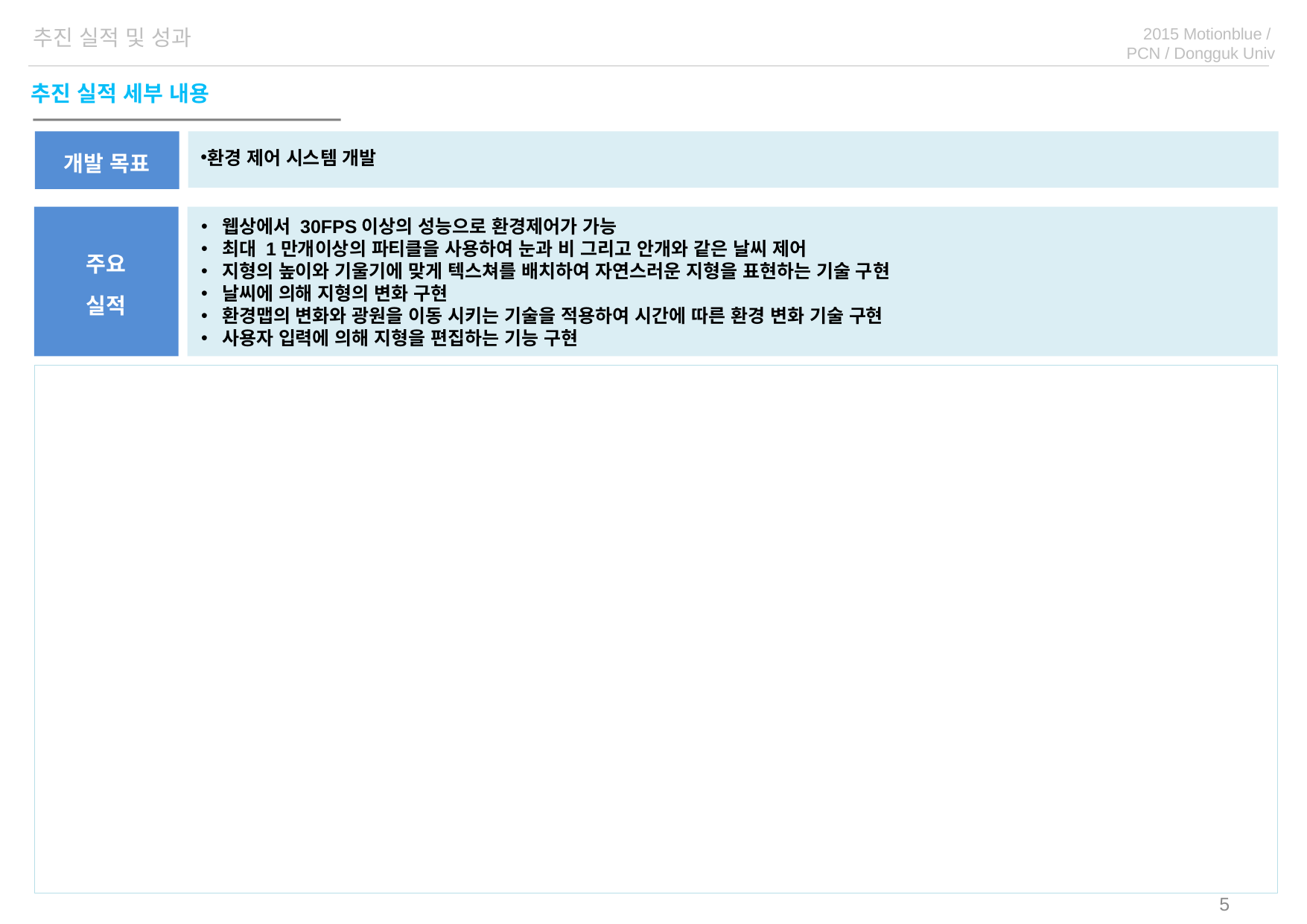

추진 실적 및 성과
추진 실적 세부 내용

환경 제어 시스템 개발

개발 목표

주요
실적

웹상에서 30FPS이상의 성능으로 환경제어가 가능
최대 1만개이상의 파티클을 사용하여 눈과 비 그리고 안개와 같은 날씨 제어
지형의 높이와 기울기에 맞게 텍스쳐를 배치하여 자연스러운 지형을 표현하는 기술 구현
날씨에 의해 지형의 변화 구현
환경맵의 변화와 광원을 이동 시키는 기술을 적용하여 시간에 따른 환경 변화 기술 구현
사용자 입력에 의해 지형을 편집하는 기능 구현

5